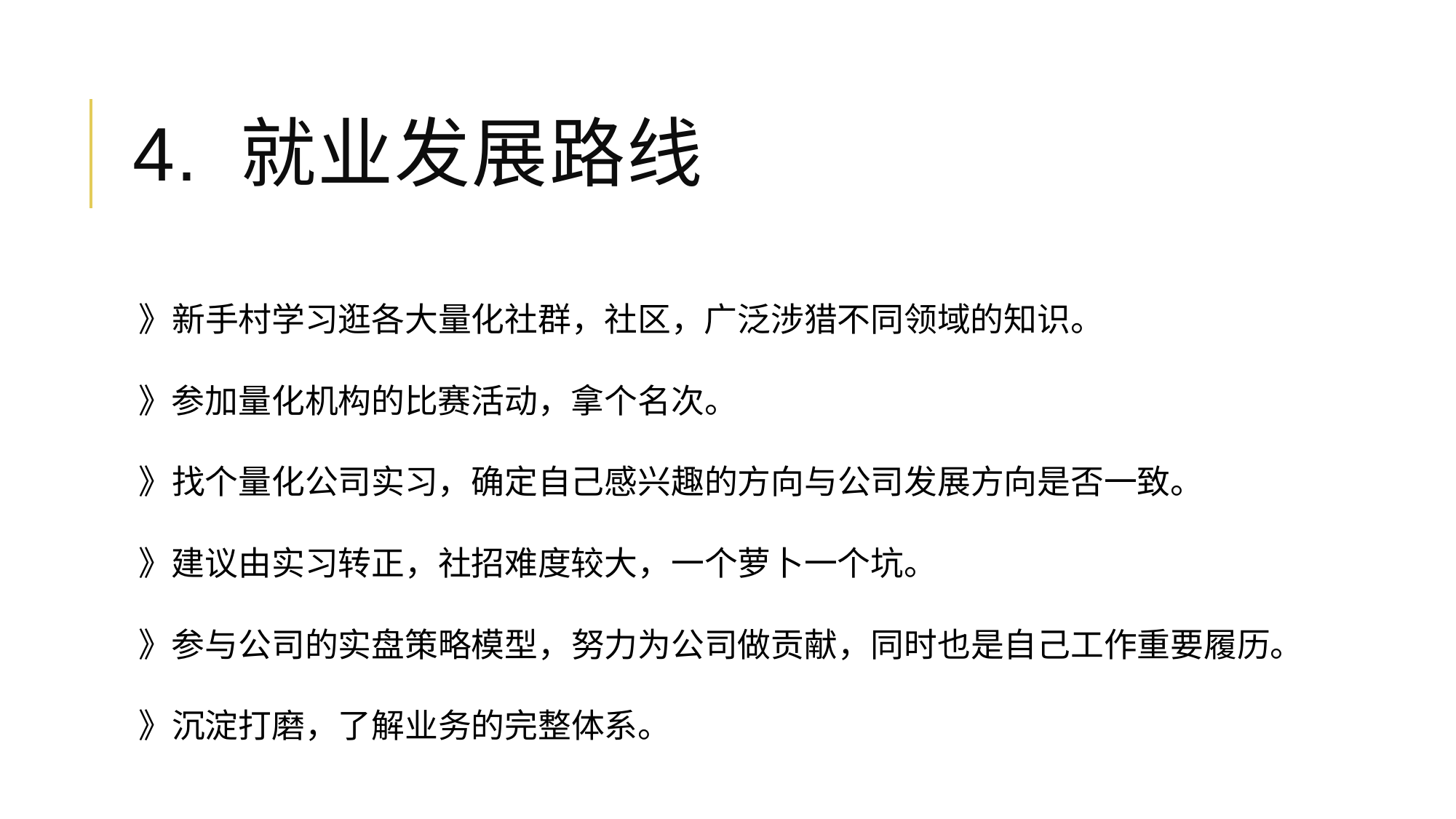

# 4. 就业发展路线
》新手村学习逛各大量化社群，社区，广泛涉猎不同领域的知识。
》参加量化机构的比赛活动，拿个名次。
》找个量化公司实习，确定自己感兴趣的方向与公司发展方向是否一致。
》建议由实习转正，社招难度较大，一个萝卜一个坑。
》参与公司的实盘策略模型，努力为公司做贡献，同时也是自己工作重要履历。
》沉淀打磨，了解业务的完整体系。